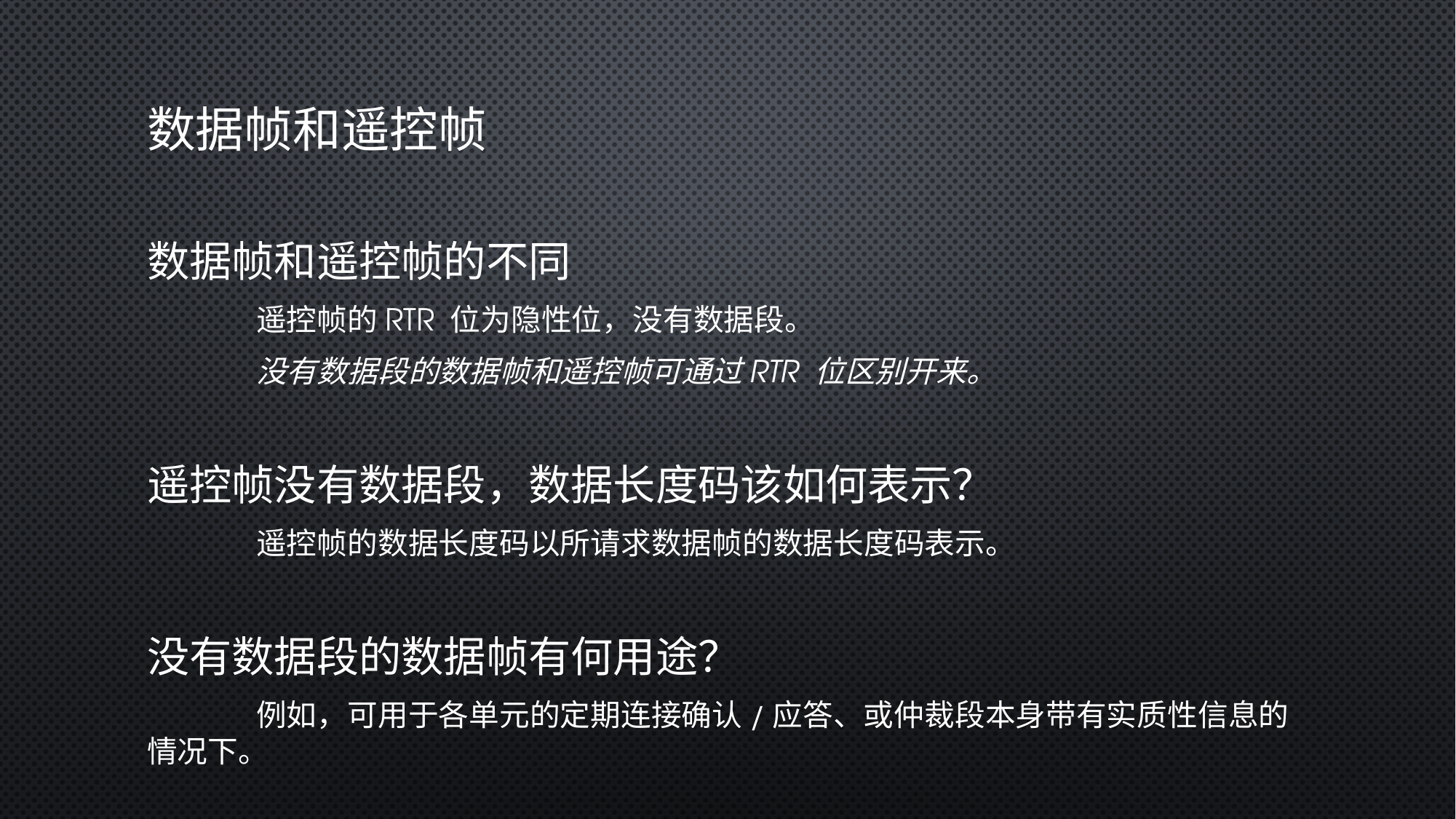

# 数据帧和遥控帧
数据帧和遥控帧的不同
	遥控帧的RTR 位为隐性位，没有数据段。
	没有数据段的数据帧和遥控帧可通过RTR 位区别开来。

遥控帧没有数据段，数据长度码该如何表示？
	遥控帧的数据长度码以所请求数据帧的数据长度码表示。

没有数据段的数据帧有何用途？
	例如，可用于各单元的定期连接确认/应答、或仲裁段本身带有实质性信息的情况下。